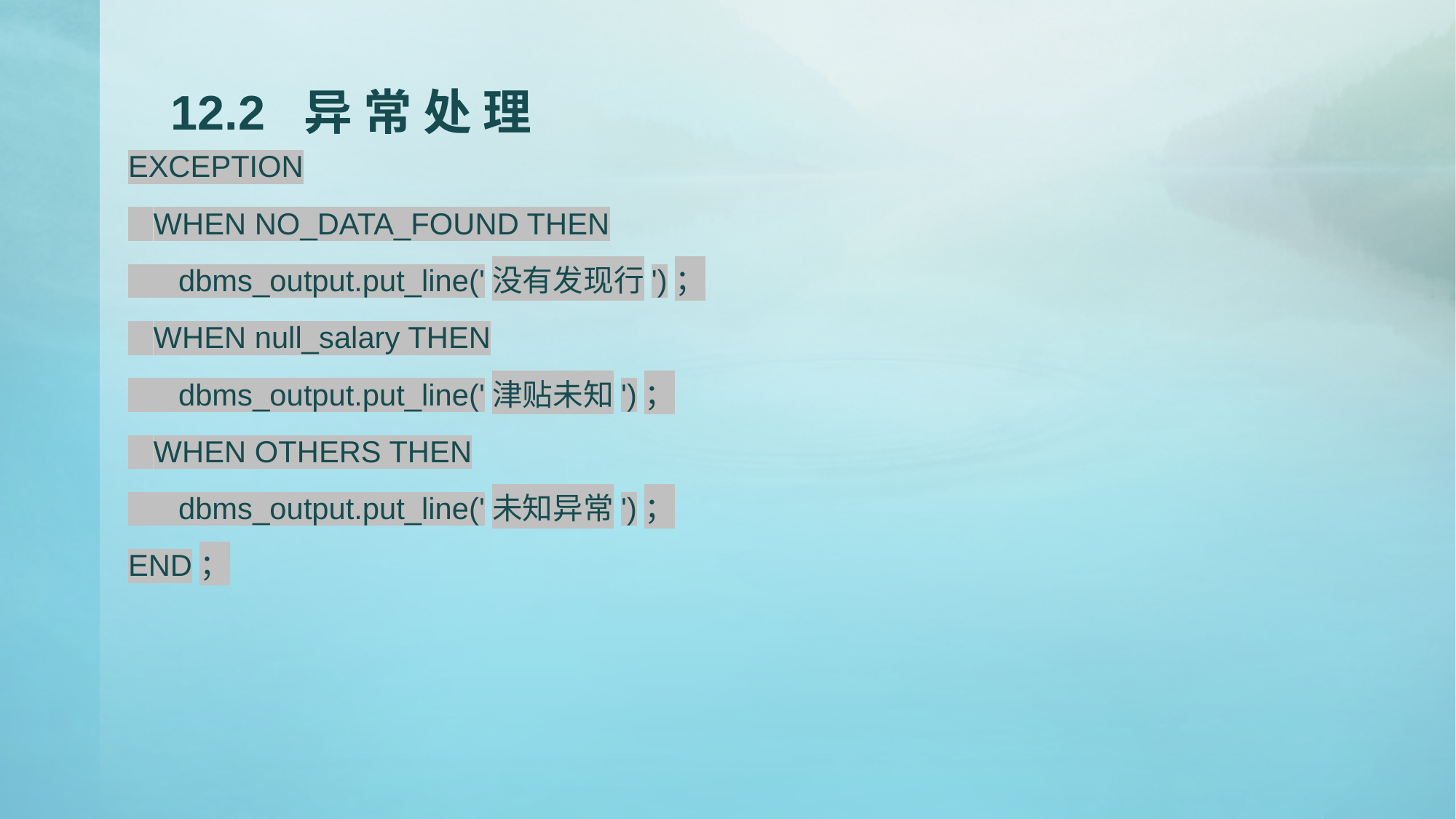

# 12.2  异 常 处 理
EXCEPTION
   WHEN NO_DATA_FOUND THEN
      dbms_output.put_line('没有发现行')；
   WHEN null_salary THEN
      dbms_output.put_line('津贴未知')；
   WHEN OTHERS THEN
      dbms_output.put_line('未知异常')；
END；